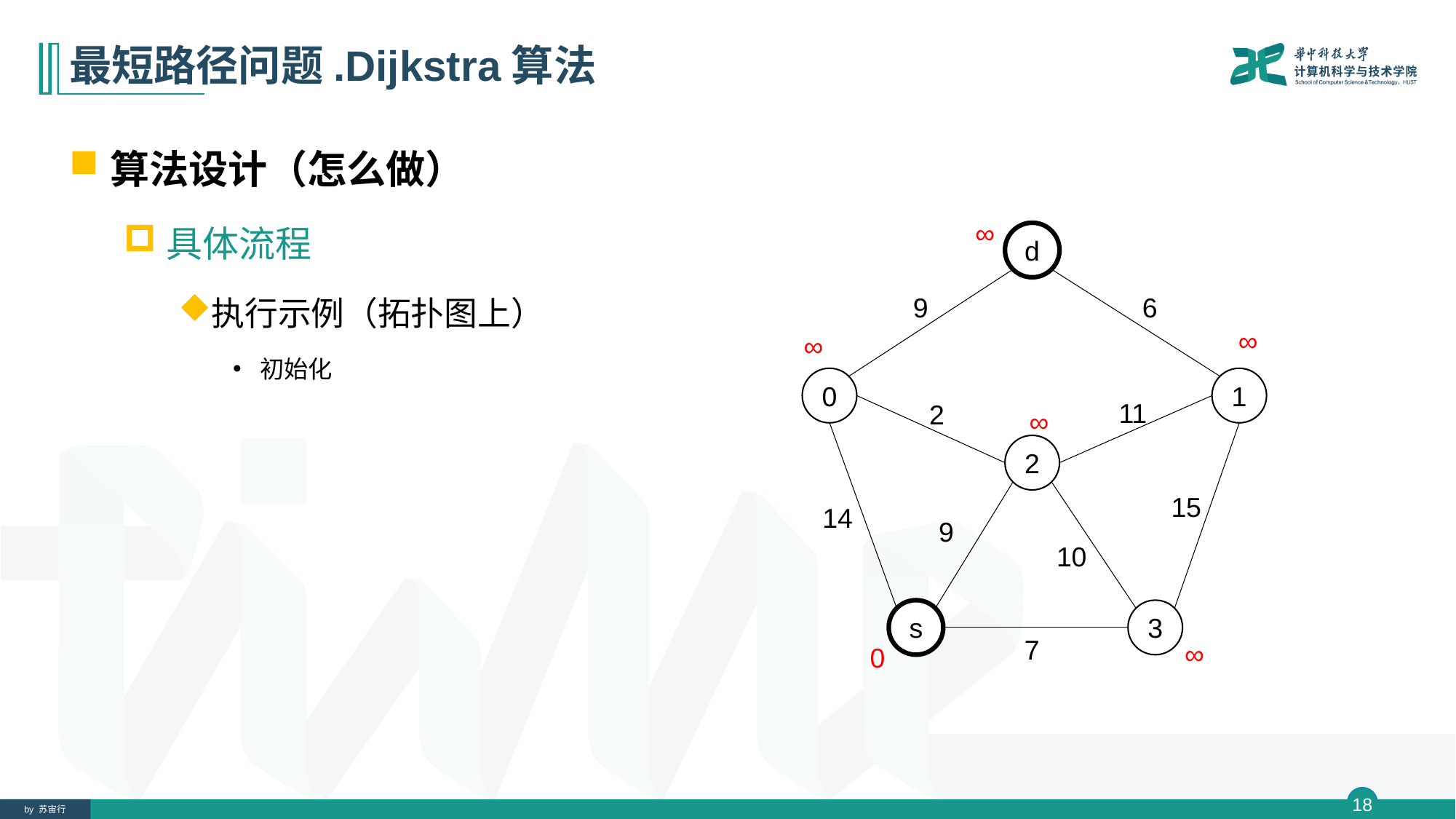

# 最短路径问题.Dijkstra算法
算法设计（怎么做）
具体流程
执行示例（拓扑图上）
初始化
∞
d
9
6
∞
∞
0
1
11
2
∞
2
15
14
9
10
s
3
7
∞
0